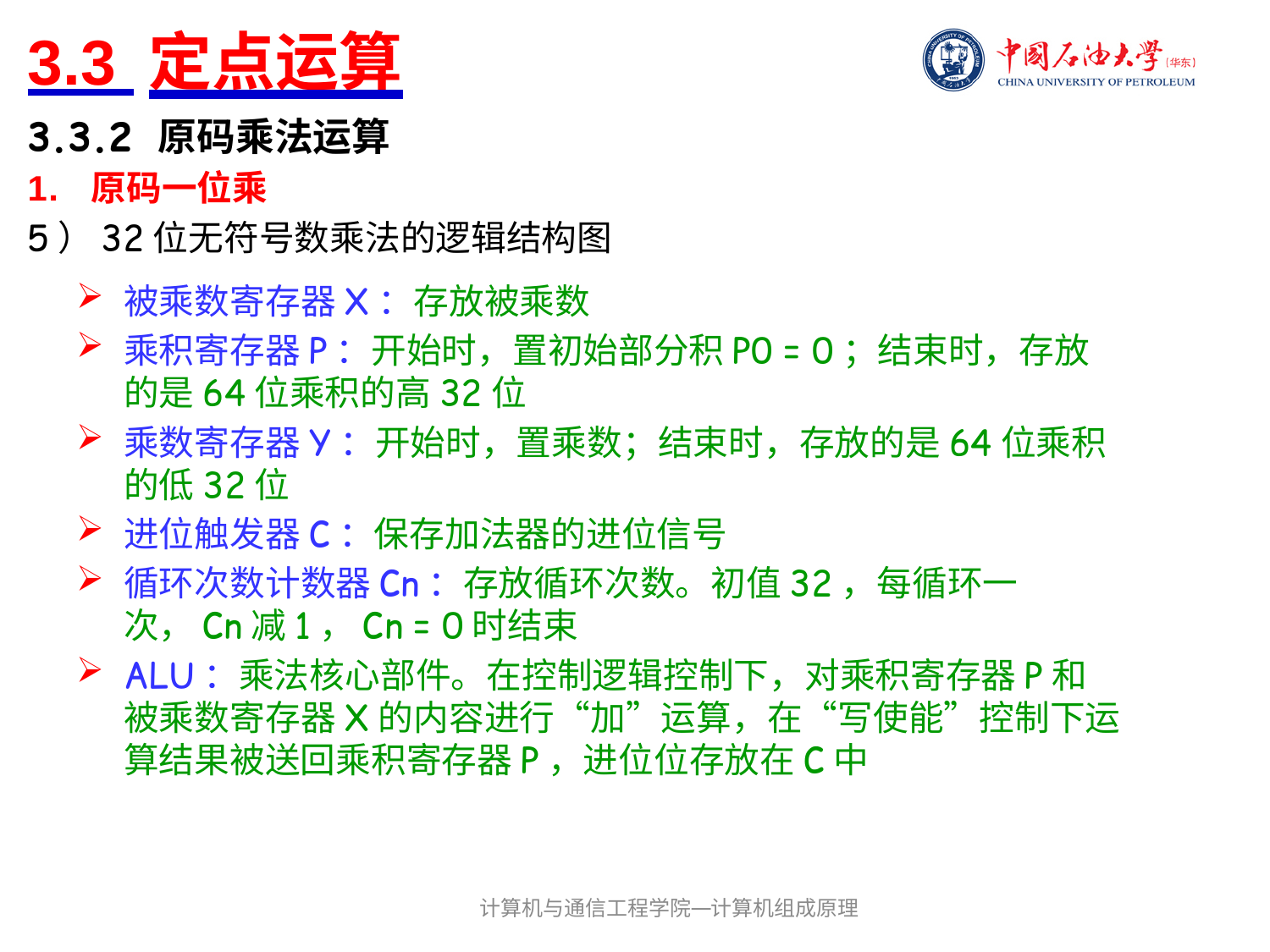

# 3.3 定点运算
3.3.2 原码乘法运算
原码一位乘
5）32位无符号数乘法的逻辑结构图

被乘数寄存器X：存放被乘数
乘积寄存器P：开始时，置初始部分积P0 = 0；结束时，存放的是64位乘积的高32位
乘数寄存器Y：开始时，置乘数；结束时，存放的是64位乘积的低32位
进位触发器C：保存加法器的进位信号
循环次数计数器Cn：存放循环次数。初值32，每循环一次，Cn减1，Cn = 0时结束
ALU：乘法核心部件。在控制逻辑控制下，对乘积寄存器P和被乘数寄存器X的内容进行“加”运算，在“写使能”控制下运算结果被送回乘积寄存器P，进位位存放在C中

计算机与通信工程学院—计算机组成原理
62